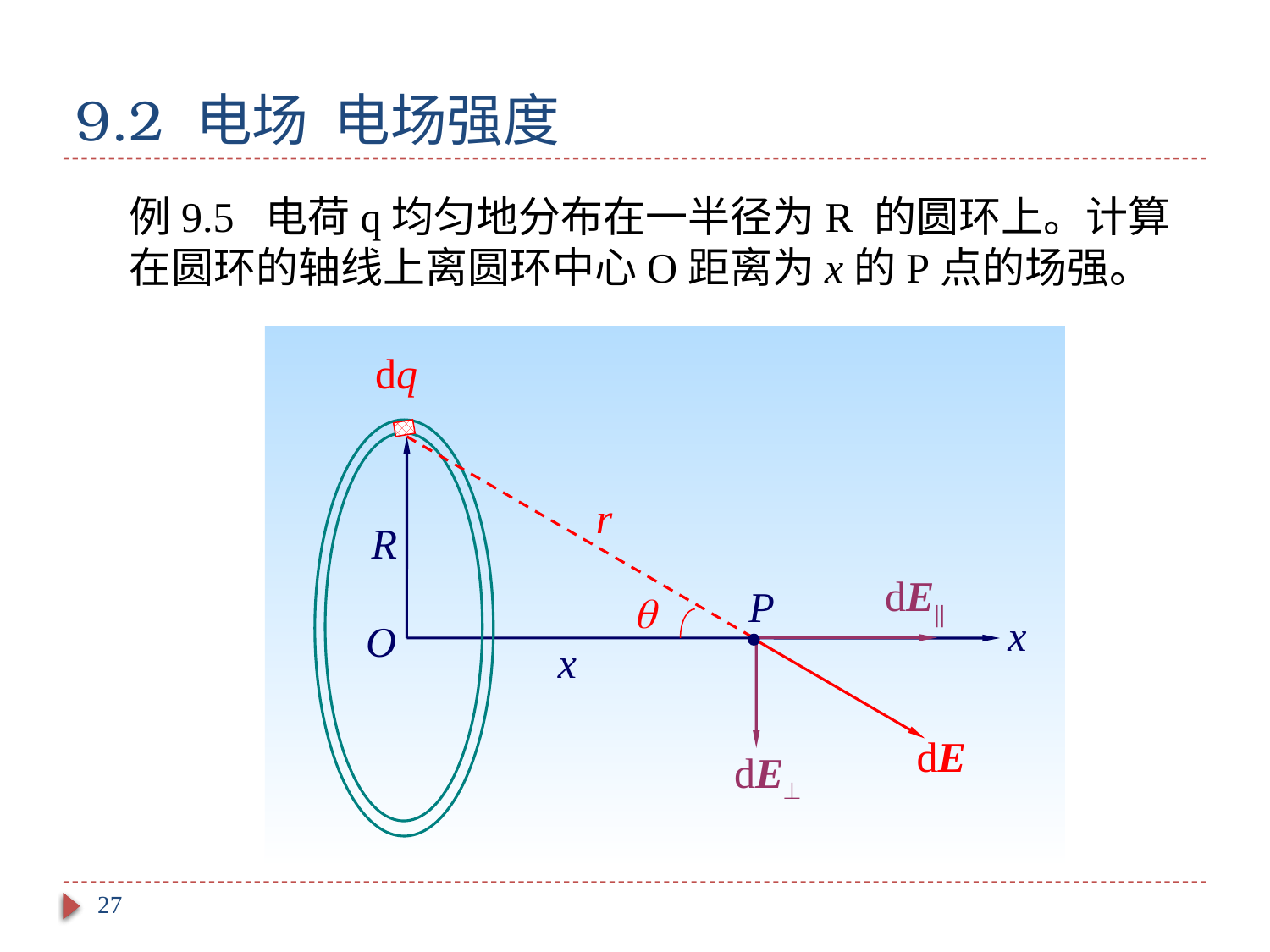

# 9.2 电场  电场强度
例9.5  电荷q均匀地分布在一半径为R 的圆环上。计算在圆环的轴线上离圆环中心O距离为x的P点的场强。

dq

r
θ

dE

R
dE||

dE⊥
P
 x
O
x

27